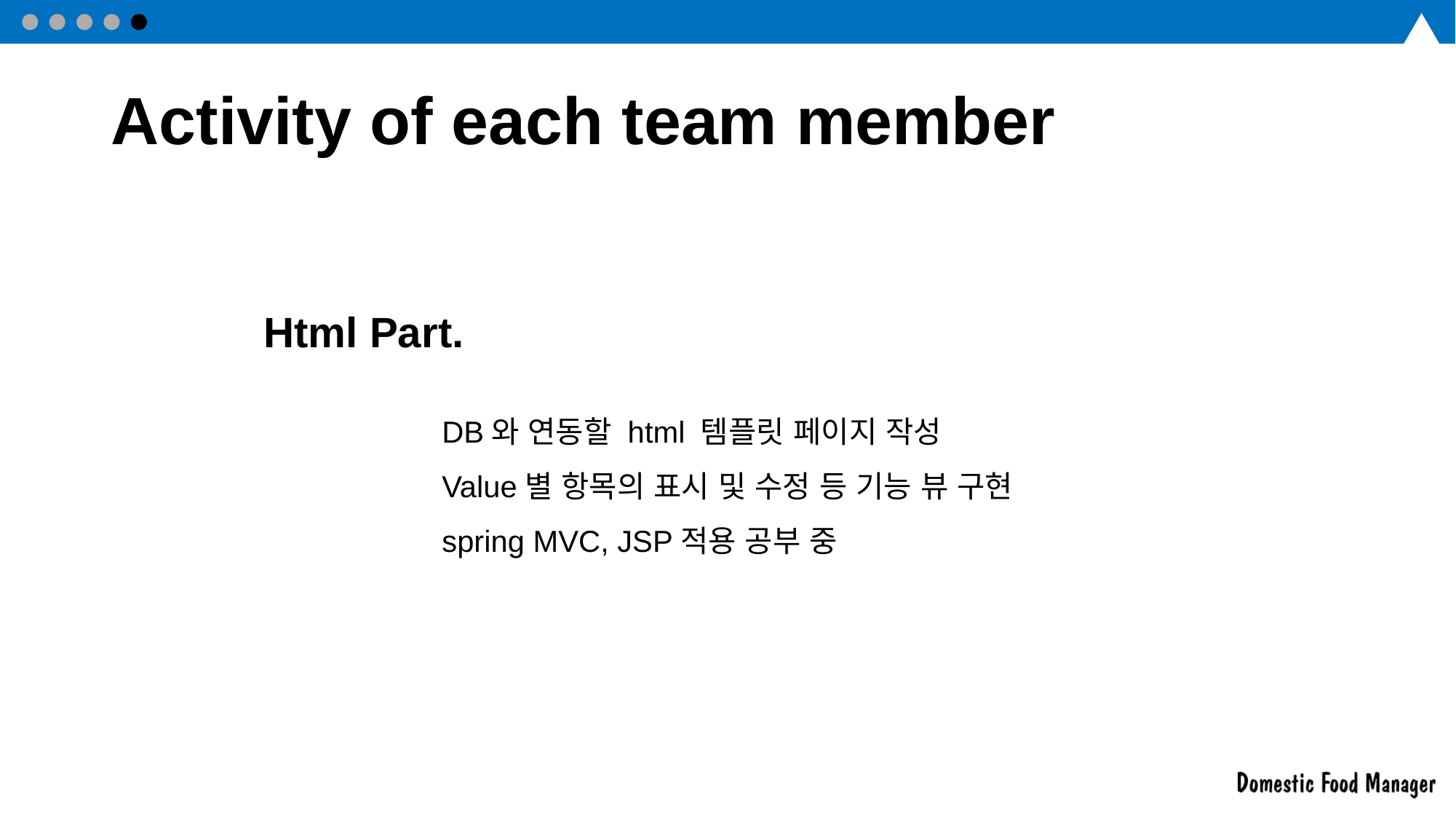

# Activity of each team member
Html Part.
DB와 연동할 html 템플릿 페이지 작성
Value별 항목의 표시 및 수정 등 기능 뷰 구현
spring MVC, JSP적용 공부 중